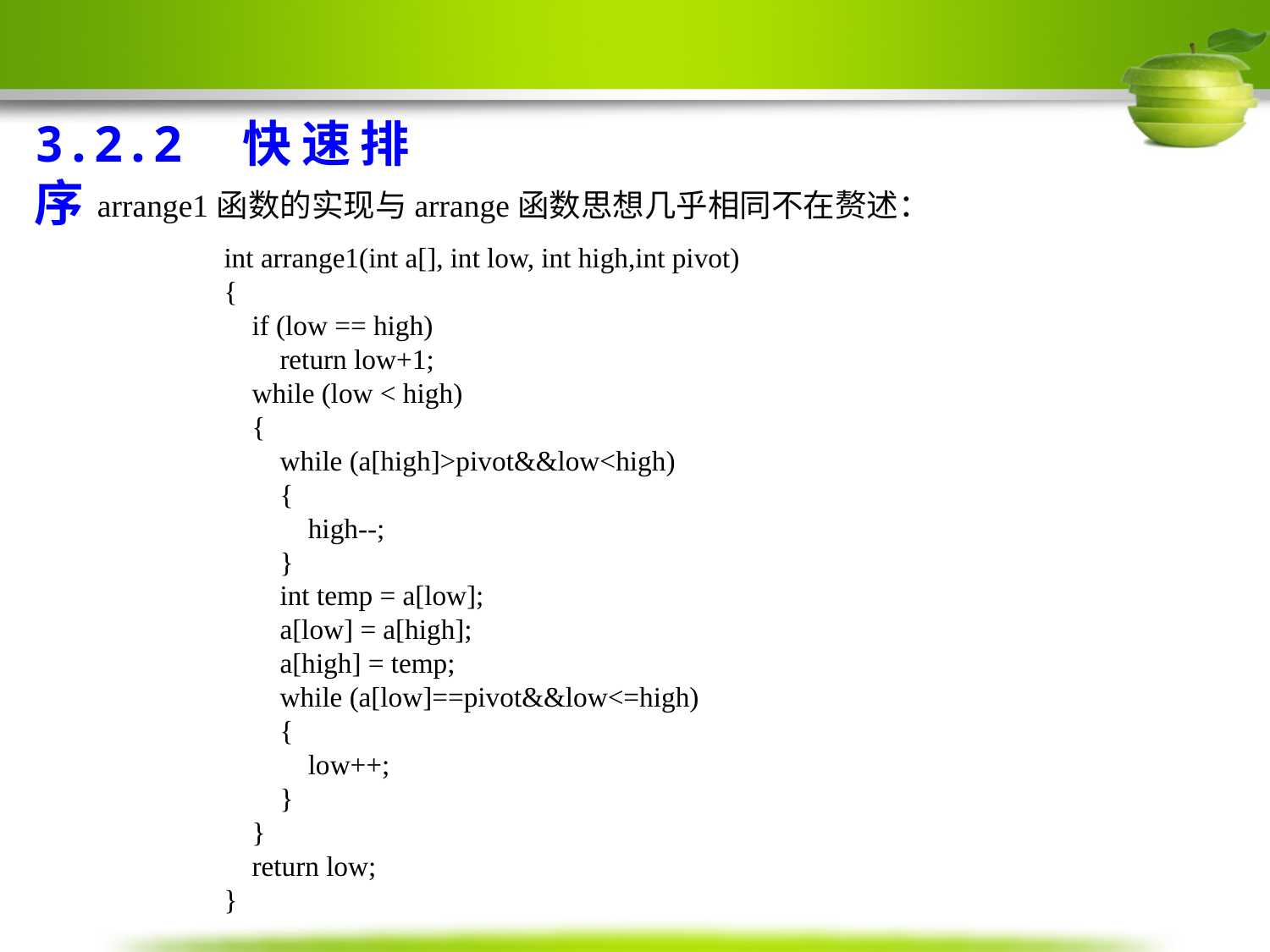

3.2.2 快速排序
arrange1函数的实现与arrange函数思想几乎相同不在赘述：
int arrange1(int a[], int low, int high,int pivot)
{
    if (low == high)
        return low+1;
    while (low < high)
    {
        while (a[high]>pivot&&low<high)
        {
            high--;
        }
        int temp = a[low];
        a[low] = a[high];
        a[high] = temp;
        while (a[low]==pivot&&low<=high)
        {
            low++;
        }
    }
    return low;
}